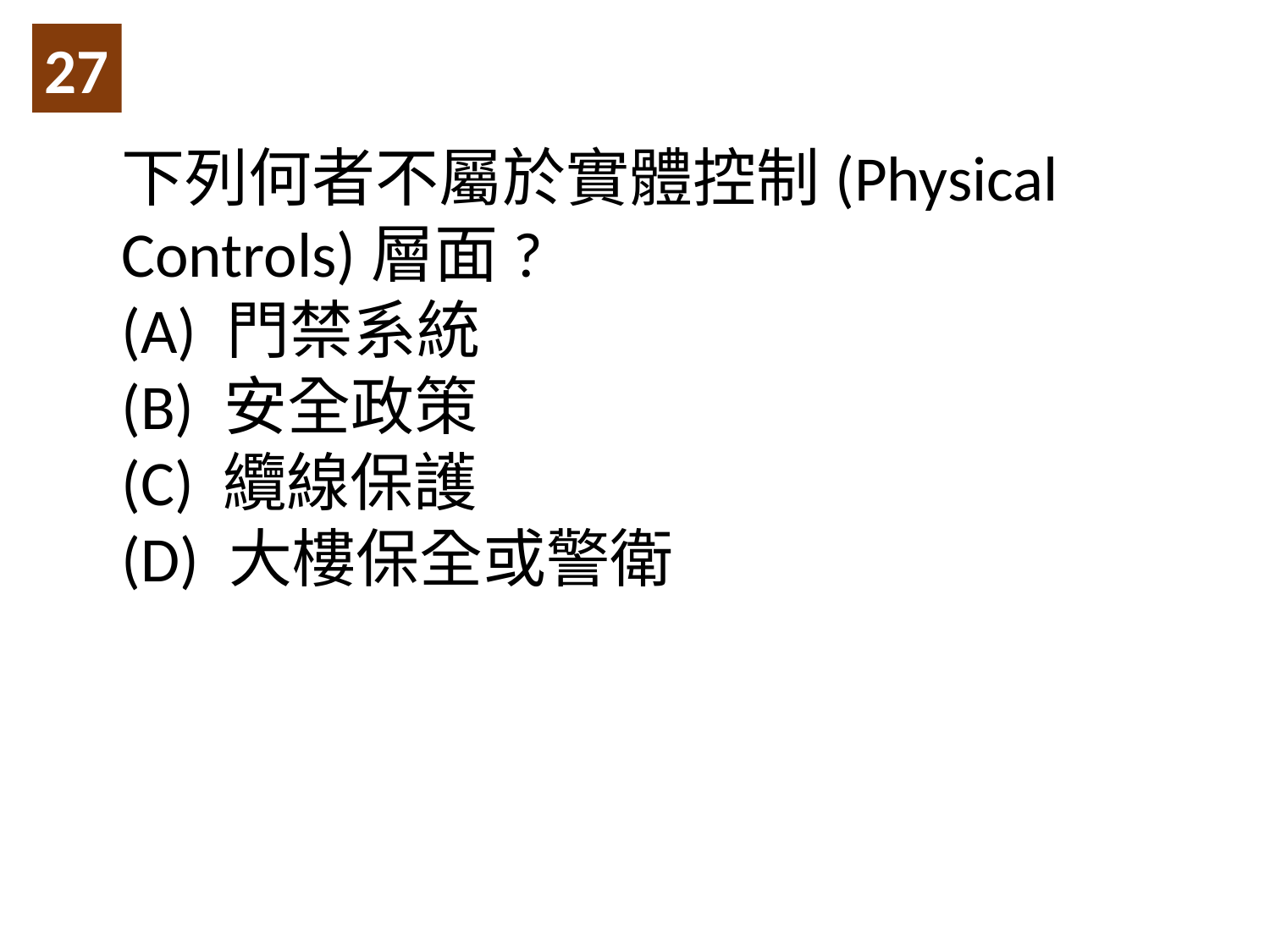

27
下列何者不屬於實體控制(Physical Controls)層面?
(A) 門禁系統
(B) 安全政策
(C) 纜線保護
(D) 大樓保全或警衛